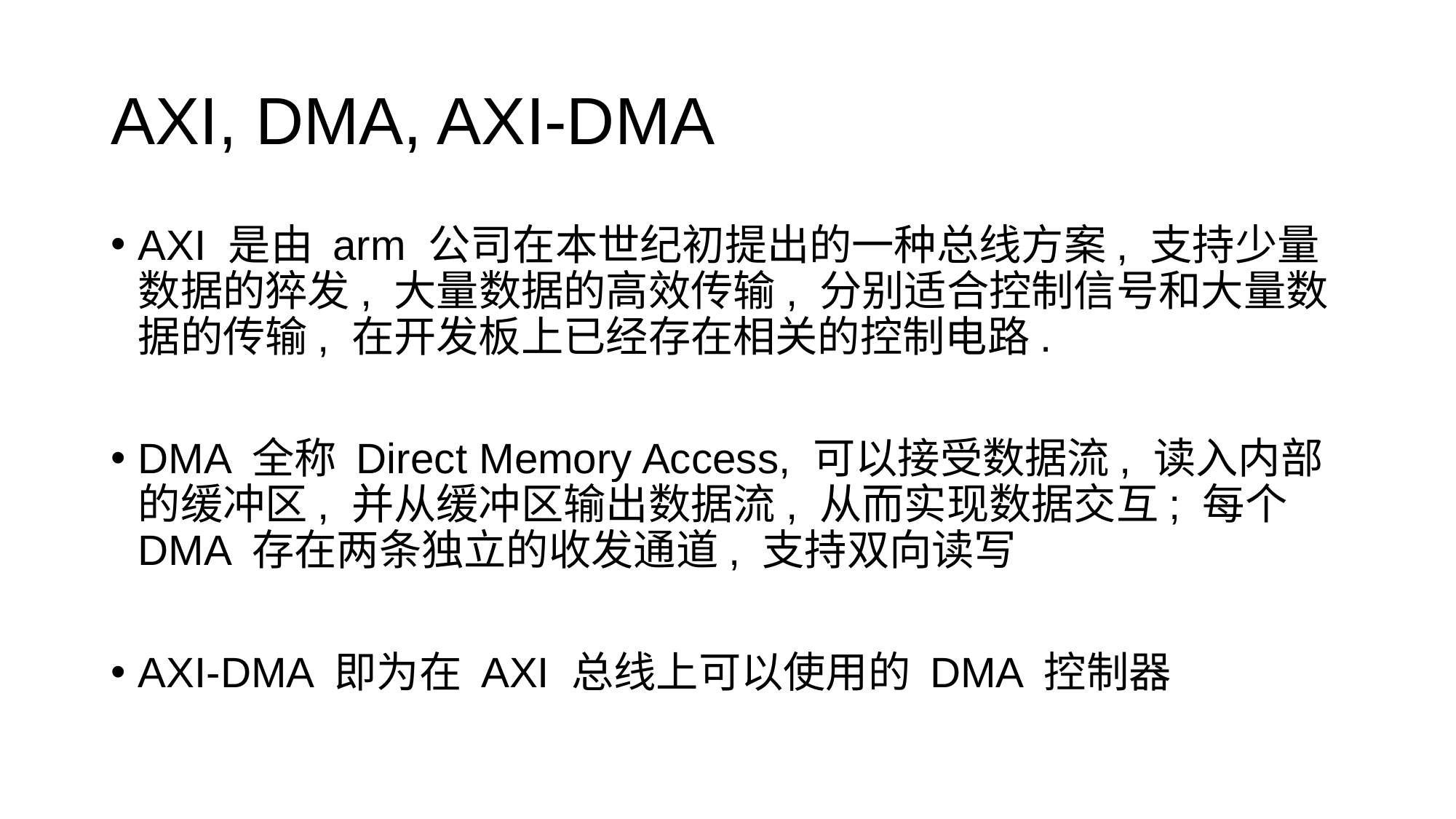

# AXI, DMA, AXI-DMA
AXI 是由 arm 公司在本世纪初提出的一种总线方案, 支持少量数据的猝发, 大量数据的高效传输, 分别适合控制信号和大量数据的传输, 在开发板上已经存在相关的控制电路.

DMA 全称 Direct Memory Access, 可以接受数据流, 读入内部的缓冲区, 并从缓冲区输出数据流, 从而实现数据交互; 每个 DMA 存在两条独立的收发通道, 支持双向读写

AXI-DMA 即为在 AXI 总线上可以使用的 DMA 控制器